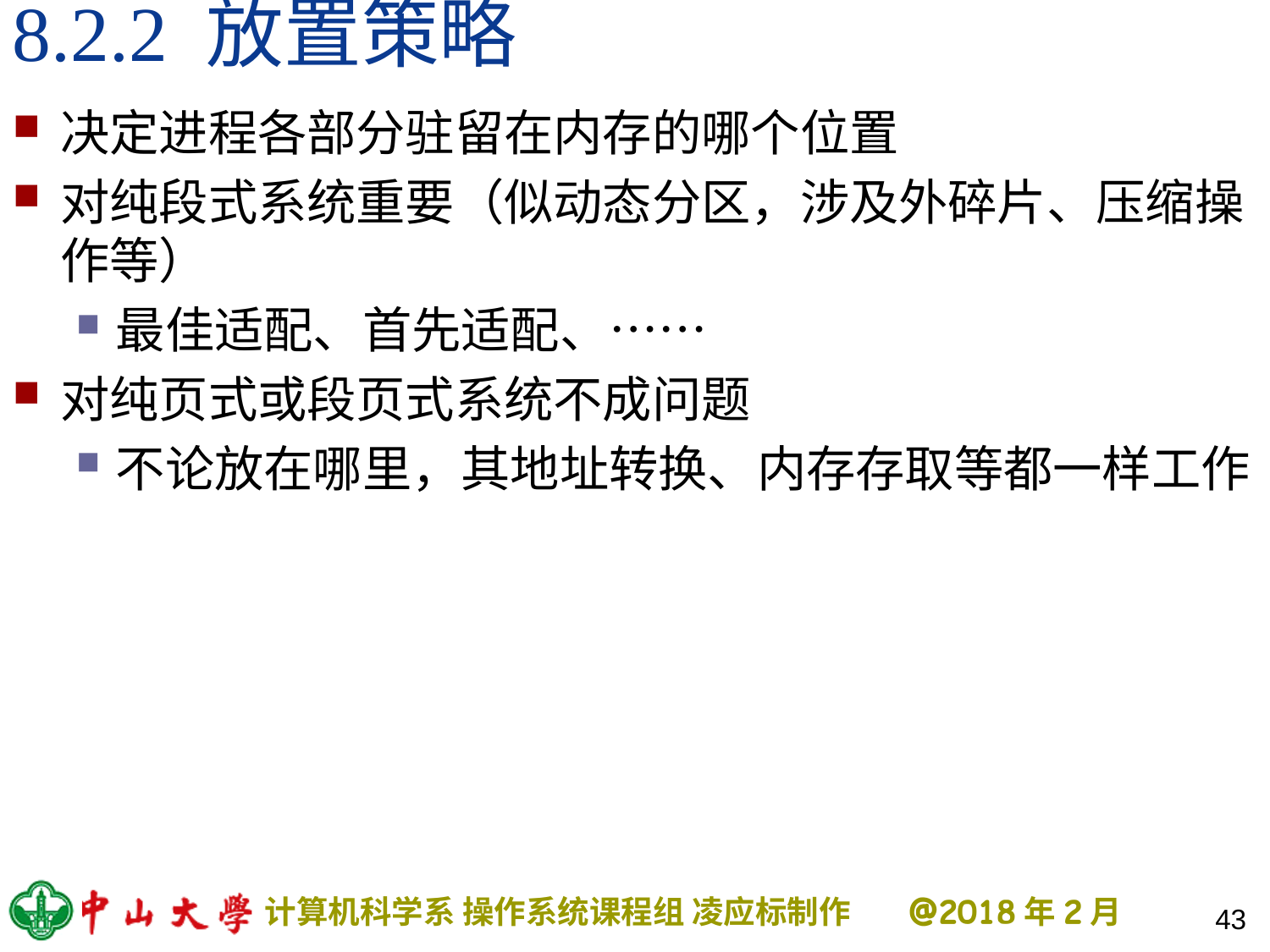

# 8.2.2 放置策略
决定进程各部分驻留在内存的哪个位置
对纯段式系统重要（似动态分区，涉及外碎片、压缩操作等）
最佳适配、首先适配、……
对纯页式或段页式系统不成问题
不论放在哪里，其地址转换、内存存取等都一样工作
43